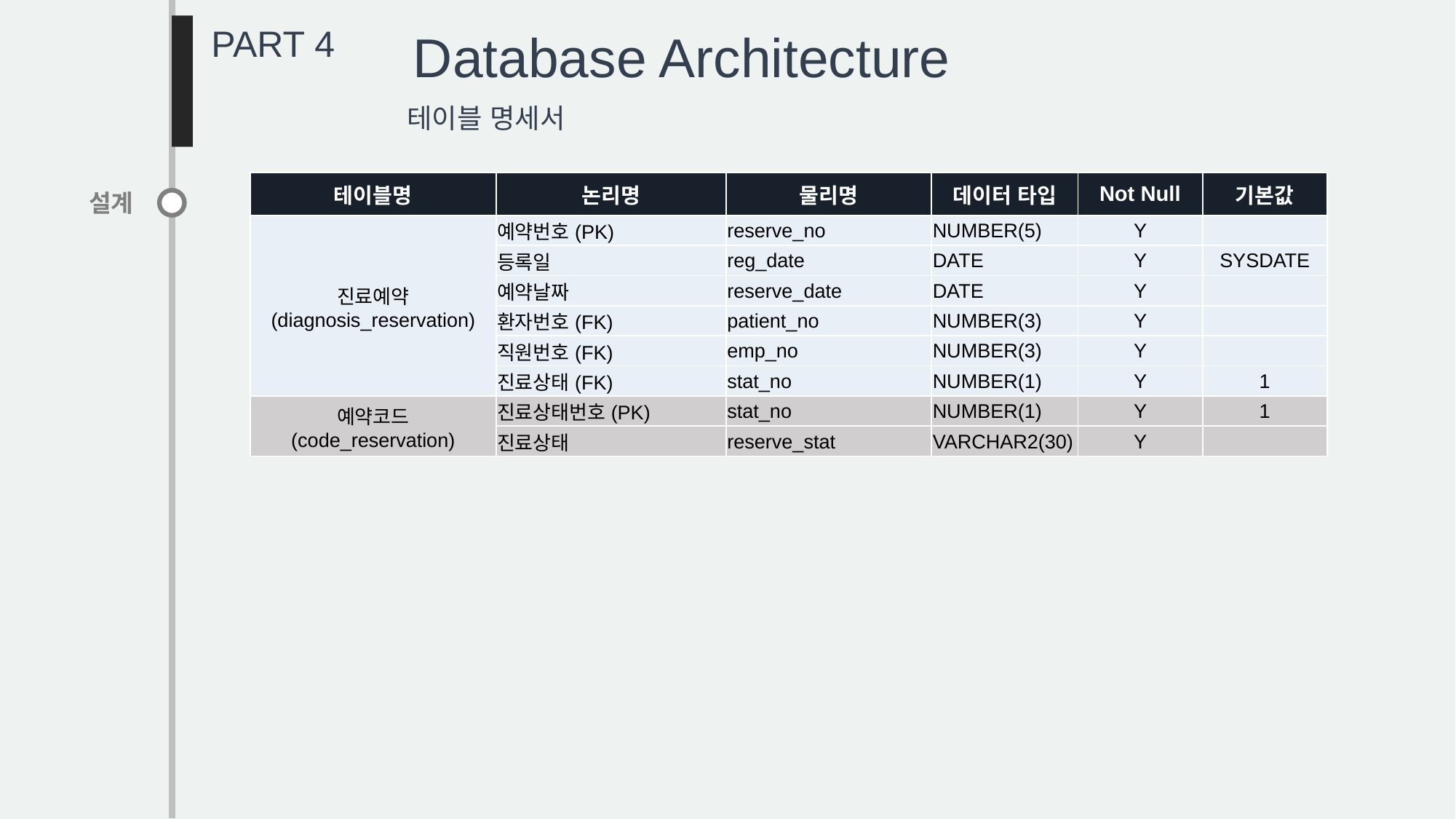

PART 4
Database Architecture
테이블 명세서
| 테이블명 | 논리명 | 물리명 | 데이터 타입 | Not Null | 기본값 |
| --- | --- | --- | --- | --- | --- |
| 진료예약 (diagnosis\_reservation) | 예약번호(PK) | reserve\_no | NUMBER(5) | Y |  |
|  | 등록일 | reg\_date | DATE | Y | SYSDATE |
|  | 예약날짜 | reserve\_date | DATE | Y |  |
|  | 환자번호(FK) | patient\_no | NUMBER(3) | Y |  |
|  | 직원번호(FK) | emp\_no | NUMBER(3) | Y |  |
|  | 진료상태(FK) | stat\_no | NUMBER(1) | Y | 1 |
| 예약코드 (code\_reservation) | 진료상태번호(PK) | stat\_no | NUMBER(1) | Y | 1 |
|  | 진료상태 | reserve\_stat | VARCHAR2(30) | Y |  |
설계